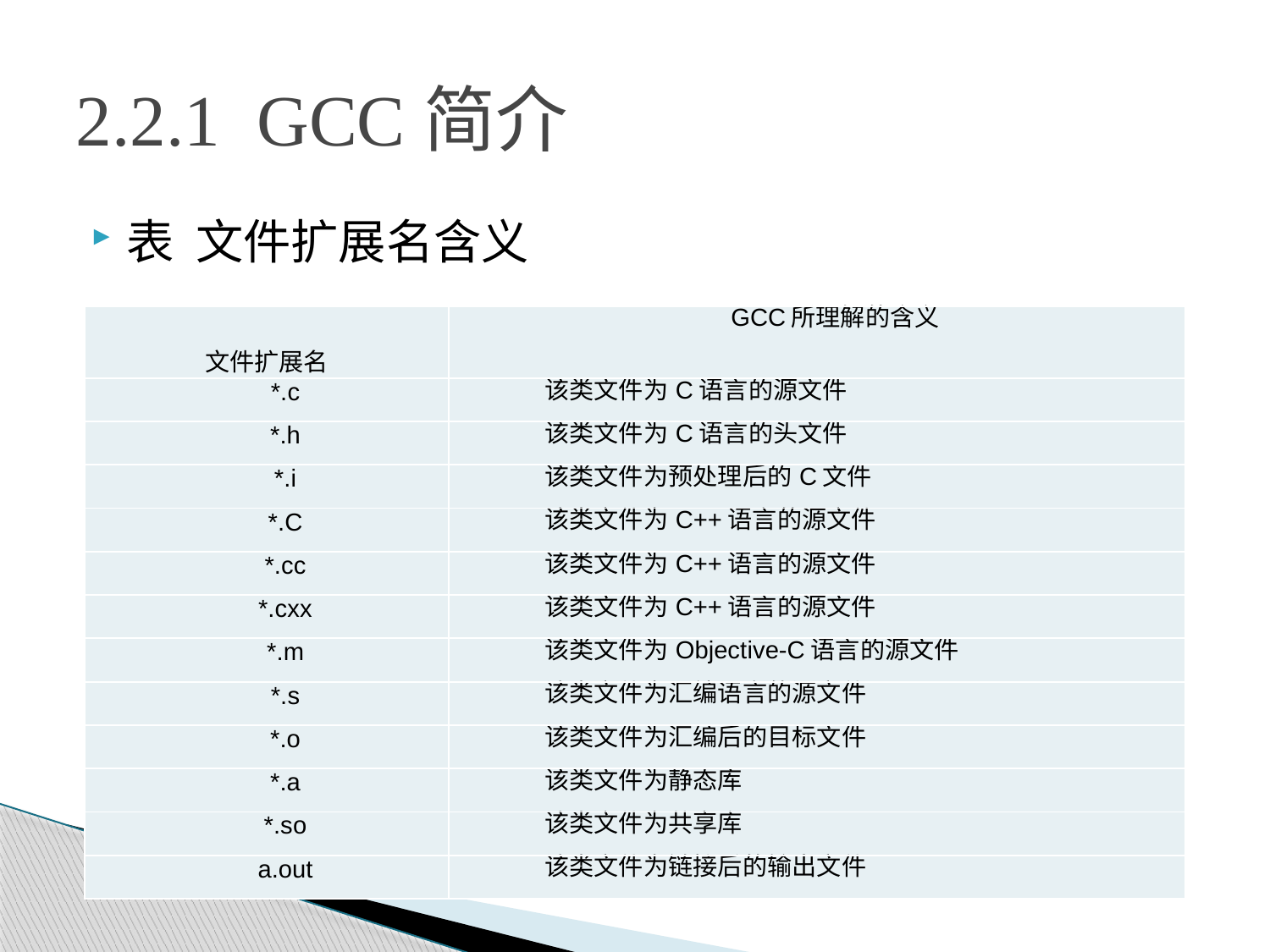

# 2.2.1  GCC简介
表  文件扩展名含义
| 文件扩展名 | GCC所理解的含义 |
| --- | --- |
| \*.c | 该类文件为C语言的源文件 |
| \*.h | 该类文件为C语言的头文件 |
| \*.i | 该类文件为预处理后的C文件 |
| \*.C | 该类文件为C++语言的源文件 |
| \*.cc | 该类文件为C++语言的源文件 |
| \*.cxx | 该类文件为C++语言的源文件 |
| \*.m | 该类文件为Objective-C语言的源文件 |
| \*.s | 该类文件为汇编语言的源文件 |
| \*.o | 该类文件为汇编后的目标文件 |
| \*.a | 该类文件为静态库 |
| \*.so | 该类文件为共享库 |
| a.out | 该类文件为链接后的输出文件 |